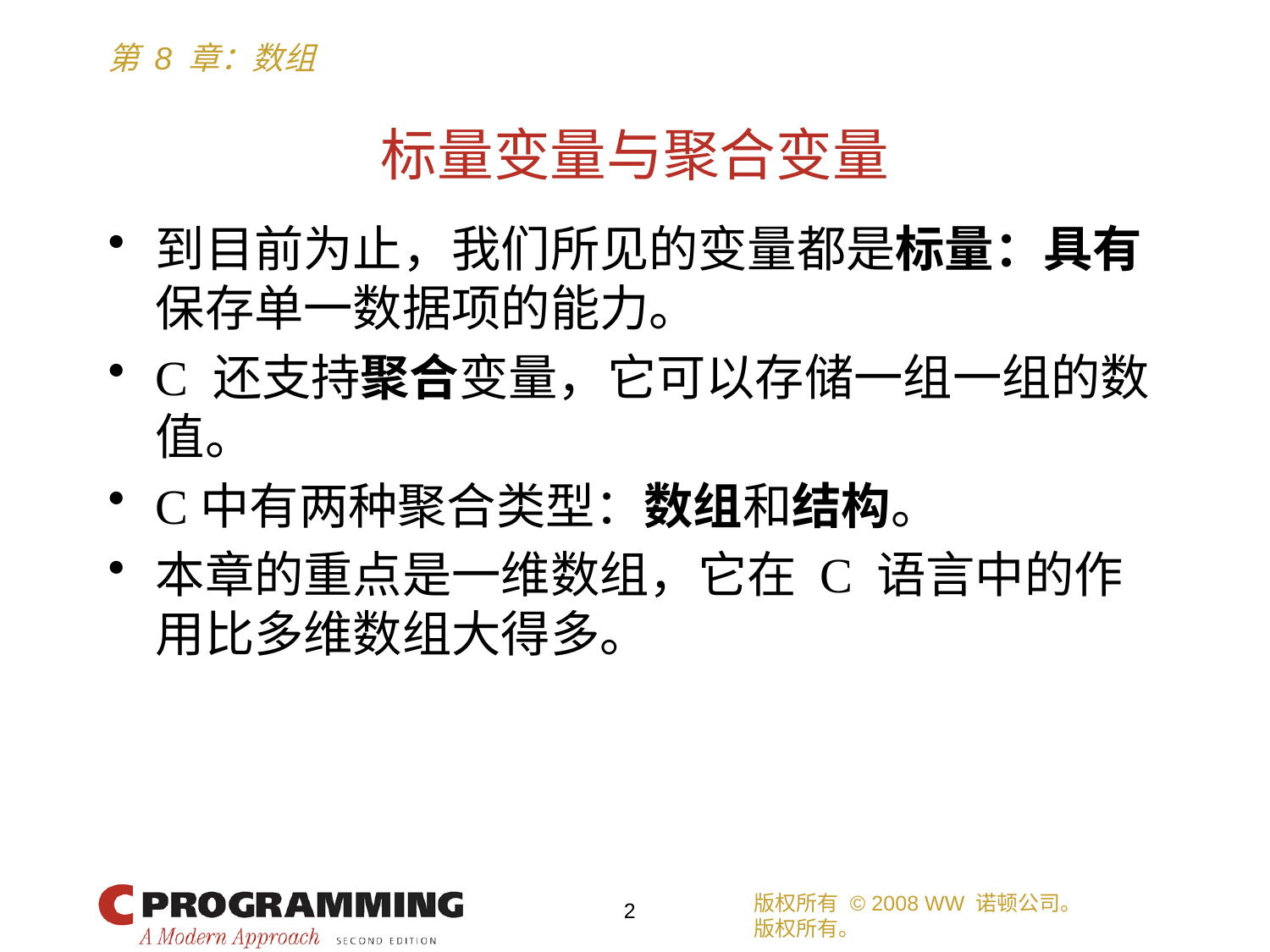

# 标量变量与聚合变量
到目前为止，我们所见的变量都是标量：具有保存单一数据项的能力。
C 还支持聚合变量，它可以存储一组一组的数值。
C中有两种聚合类型：数组和结构。
本章的重点是一维数组，它在 C 语言中的作用比多维数组大得多。
版权所有 © 2008 WW 诺顿公司。
版权所有。
2